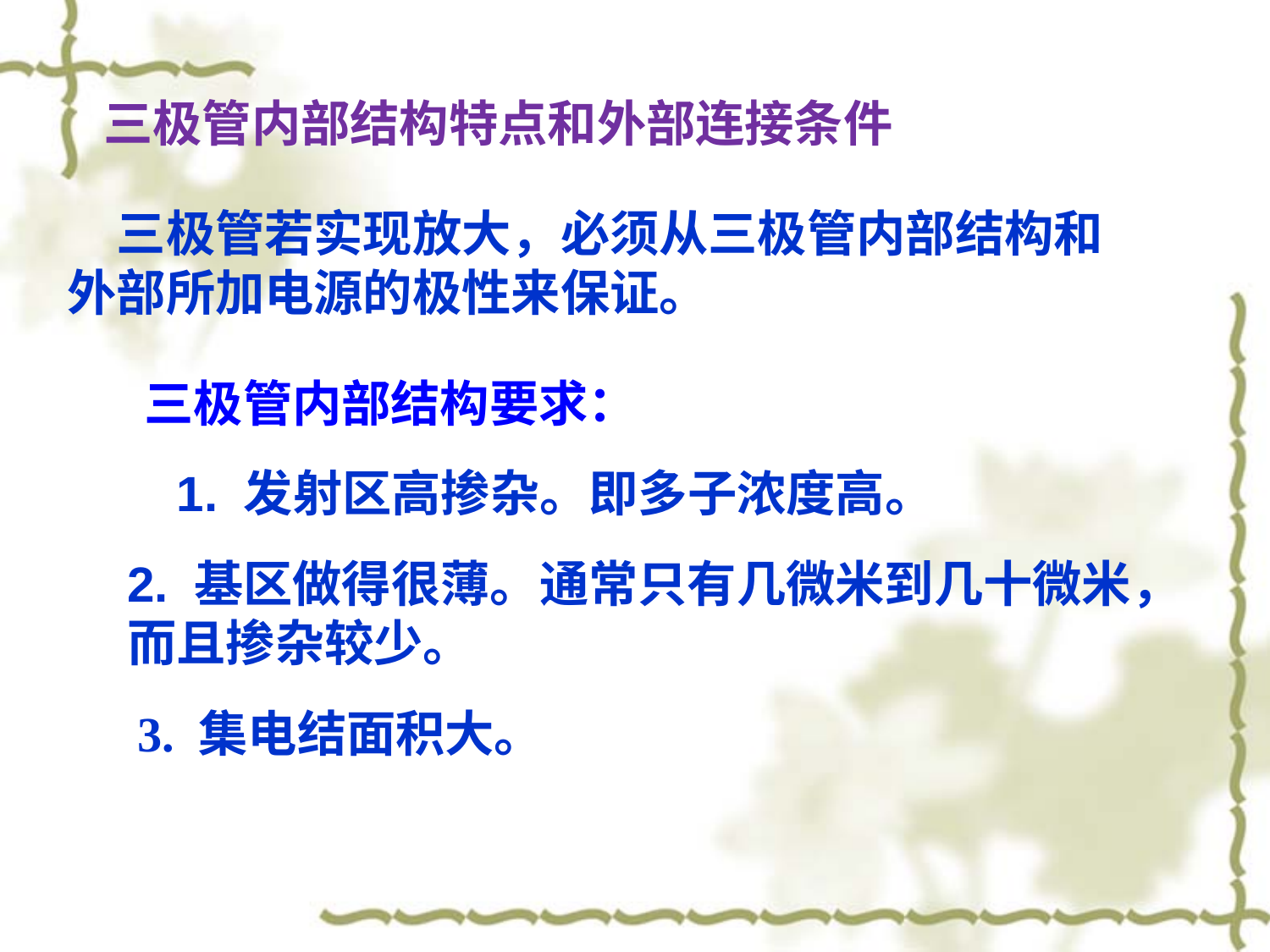

三极管内部结构特点和外部连接条件
　三极管若实现放大，必须从三极管内部结构和外部所加电源的极性来保证。
三极管内部结构要求：
1. 发射区高掺杂。即多子浓度高。
2. 基区做得很薄。通常只有几微米到几十微米，而且掺杂较少。
3. 集电结面积大。
66